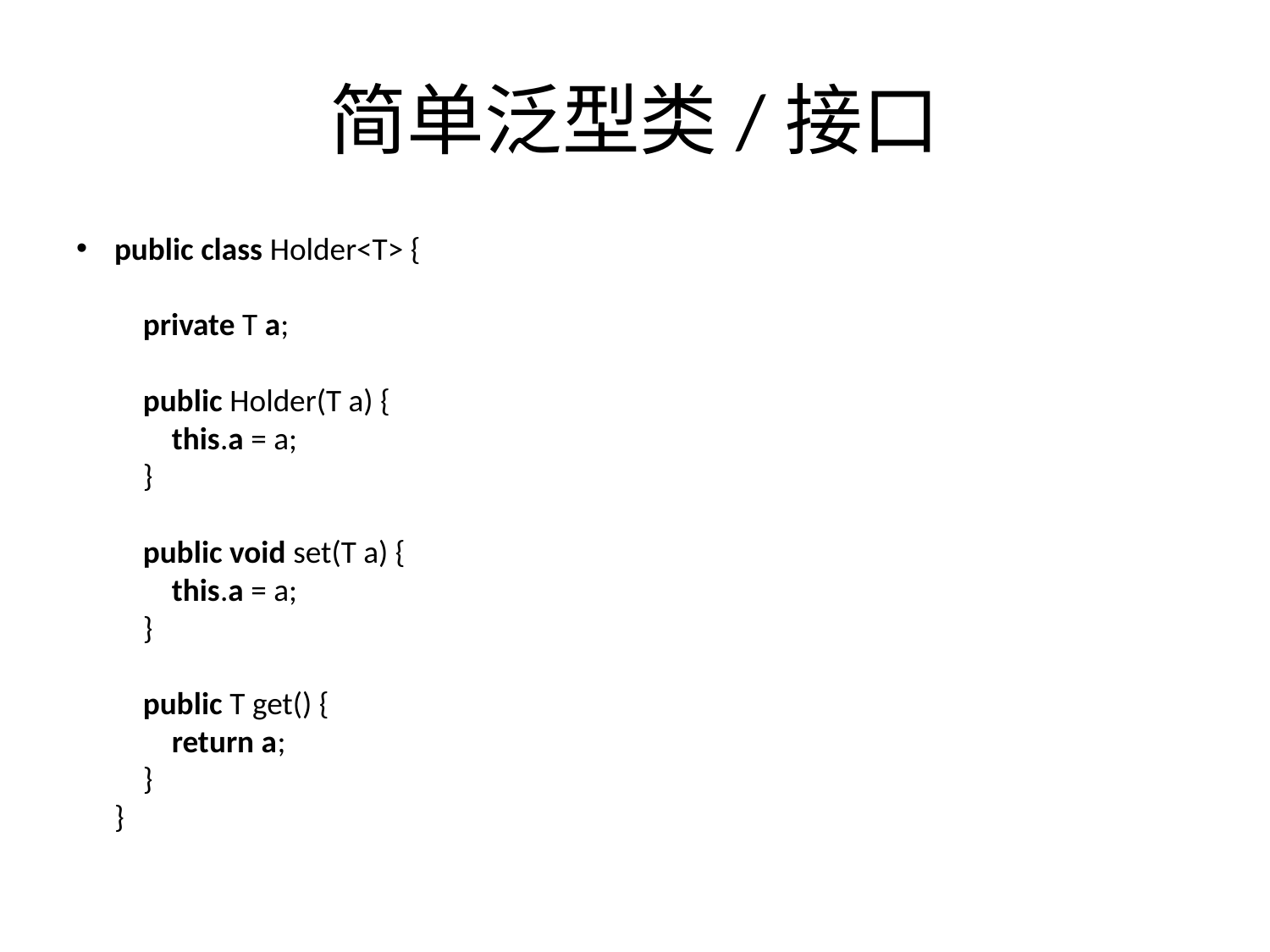

# 简单泛型类/接口
public class Holder<T> {
    private T a;
    public Holder(T a) {
        this.a = a;
    }
    public void set(T a) {
        this.a = a;
    }
    public T get() {
        return a;
    }
}